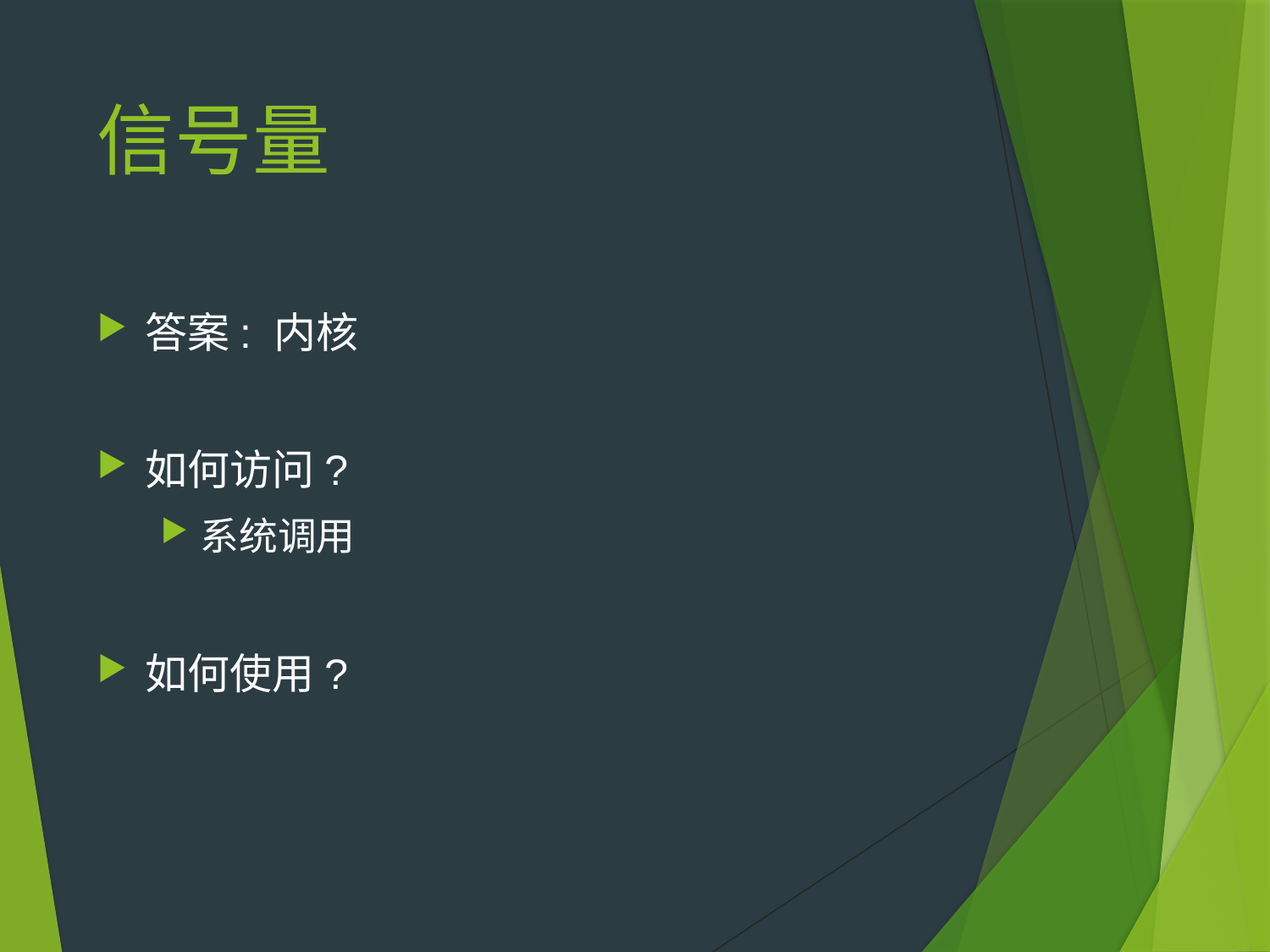

# 信号量
答案: 内核

如何访问?
系统调用

如何使用?